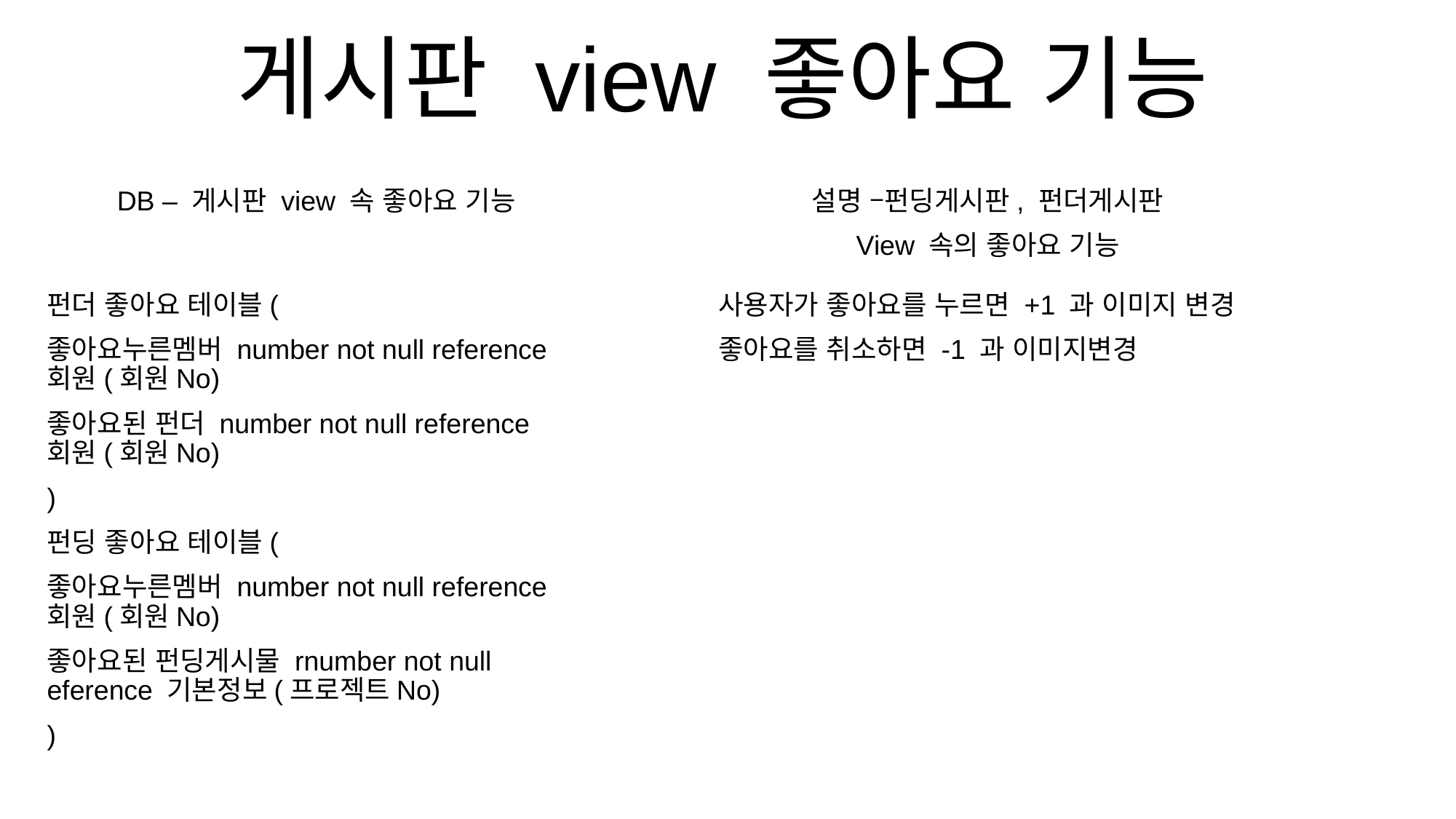

# 게시판 view 좋아요 기능
DB – 게시판 view 속 좋아요 기능
설명 –펀딩게시판, 펀더게시판
View 속의 좋아요 기능
펀더 좋아요 테이블(
좋아요누른멤버 number not null reference 회원(회원No)
좋아요된 펀더 number not null reference 회원(회원No)
)
펀딩 좋아요 테이블(
좋아요누른멤버 number not null reference 회원(회원No)
좋아요된 펀딩게시물 rnumber not null eference 기본정보(프로젝트No)
)
사용자가 좋아요를 누르면 +1 과 이미지 변경
좋아요를 취소하면 -1 과 이미지변경